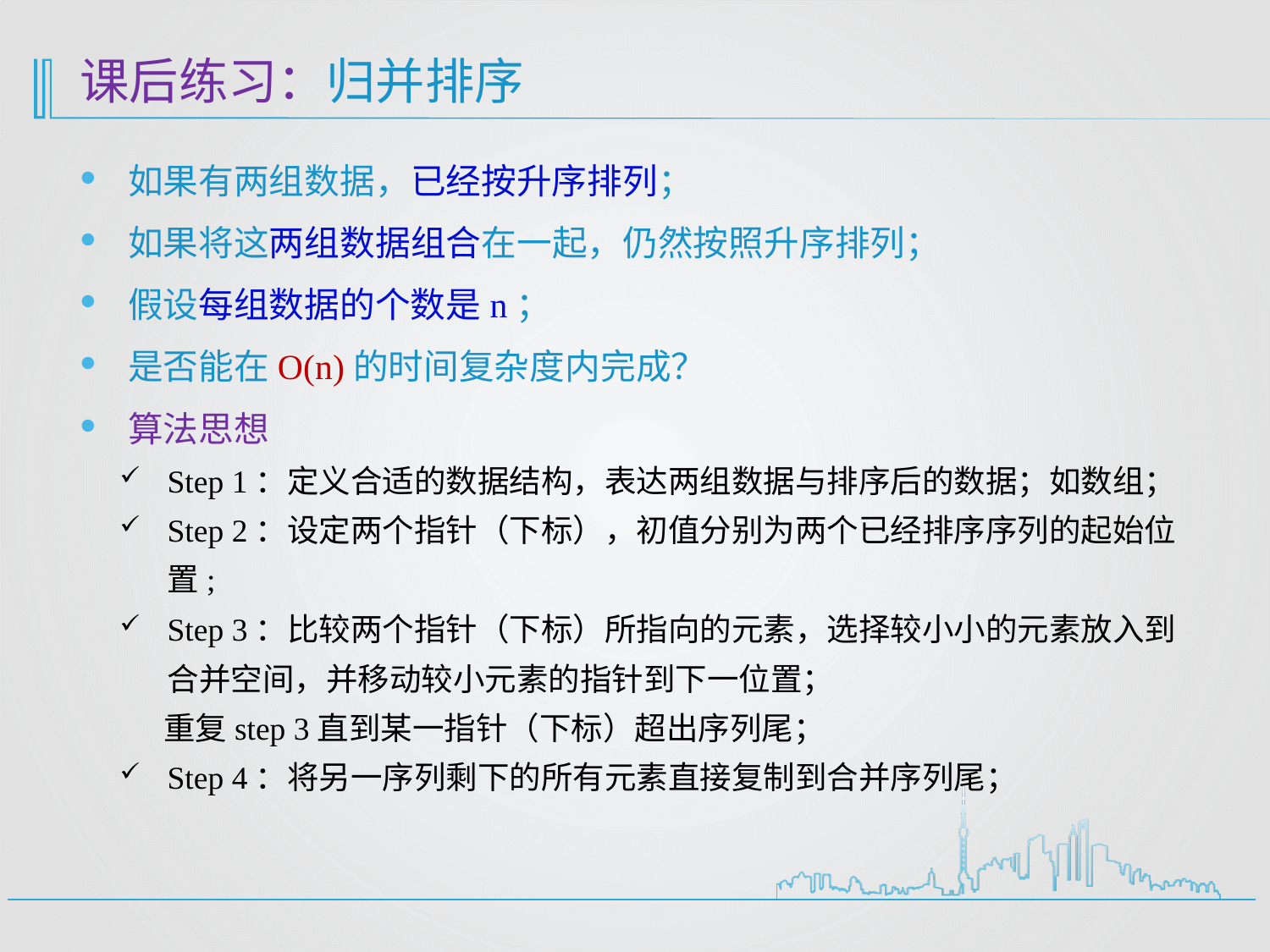

# 课后练习：归并排序
如果有两组数据，已经按升序排列；
如果将这两组数据组合在一起，仍然按照升序排列；
假设每组数据的个数是n；
是否能在O(n)的时间复杂度内完成？
算法思想
Step 1：定义合适的数据结构，表达两组数据与排序后的数据；如数组；
Step 2：设定两个指针（下标），初值分别为两个已经排序序列的起始位置;
Step 3：比较两个指针（下标）所指向的元素，选择较小小的元素放入到合并空间，并移动较小元素的指针到下一位置；
     重复step 3直到某一指针（下标）超出序列尾；
Step 4：将另一序列剩下的所有元素直接复制到合并序列尾；